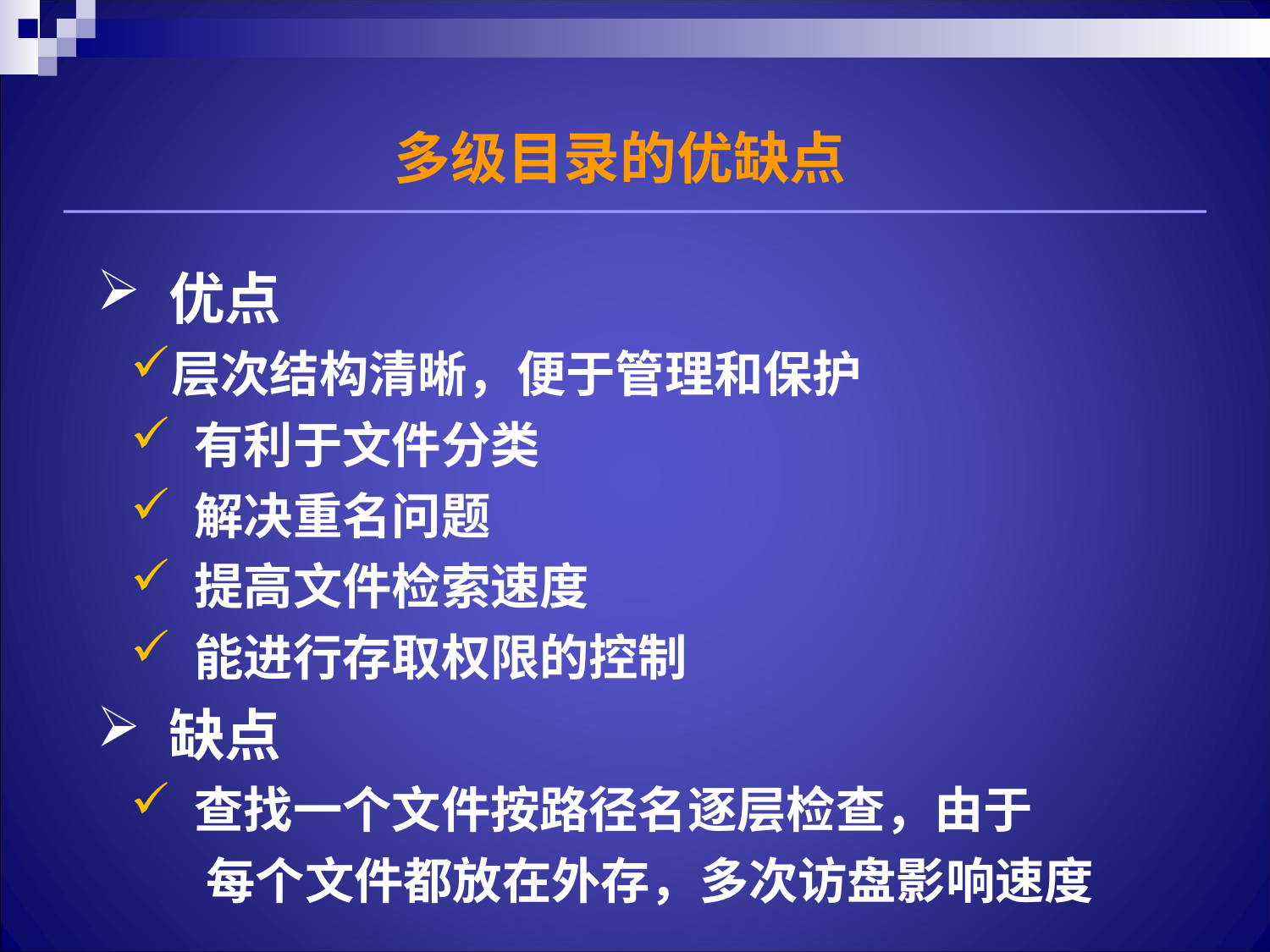

多级目录的优缺点
 优点
层次结构清晰，便于管理和保护
 有利于文件分类
 解决重名问题
 提高文件检索速度
 能进行存取权限的控制
 缺点
 查找一个文件按路径名逐层检查，由于
   每个文件都放在外存，多次访盘影响速度